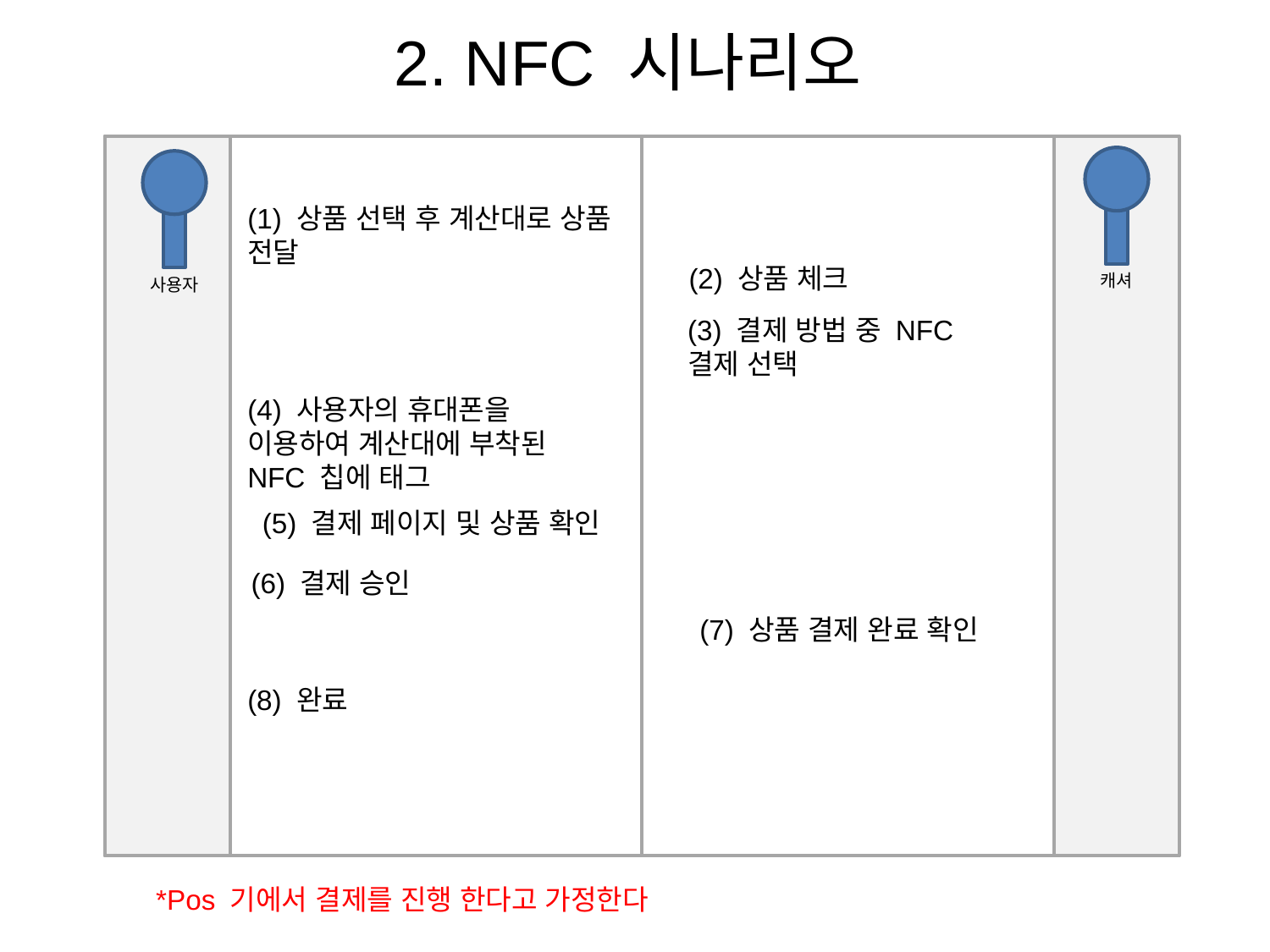

2. NFC 시나리오

캐셔

사용자
(1) 상품 선택 후 계산대로 상품 전달
(2) 상품 체크
(3) 결제 방법 중 NFC 결제 선택
(4) 사용자의 휴대폰을 이용하여 계산대에 부착된 NFC 칩에 태그
(5) 결제 페이지 및 상품 확인
(6) 결제 승인
(7) 상품 결제 완료 확인
(8) 완료
*Pos 기에서 결제를 진행 한다고 가정한다